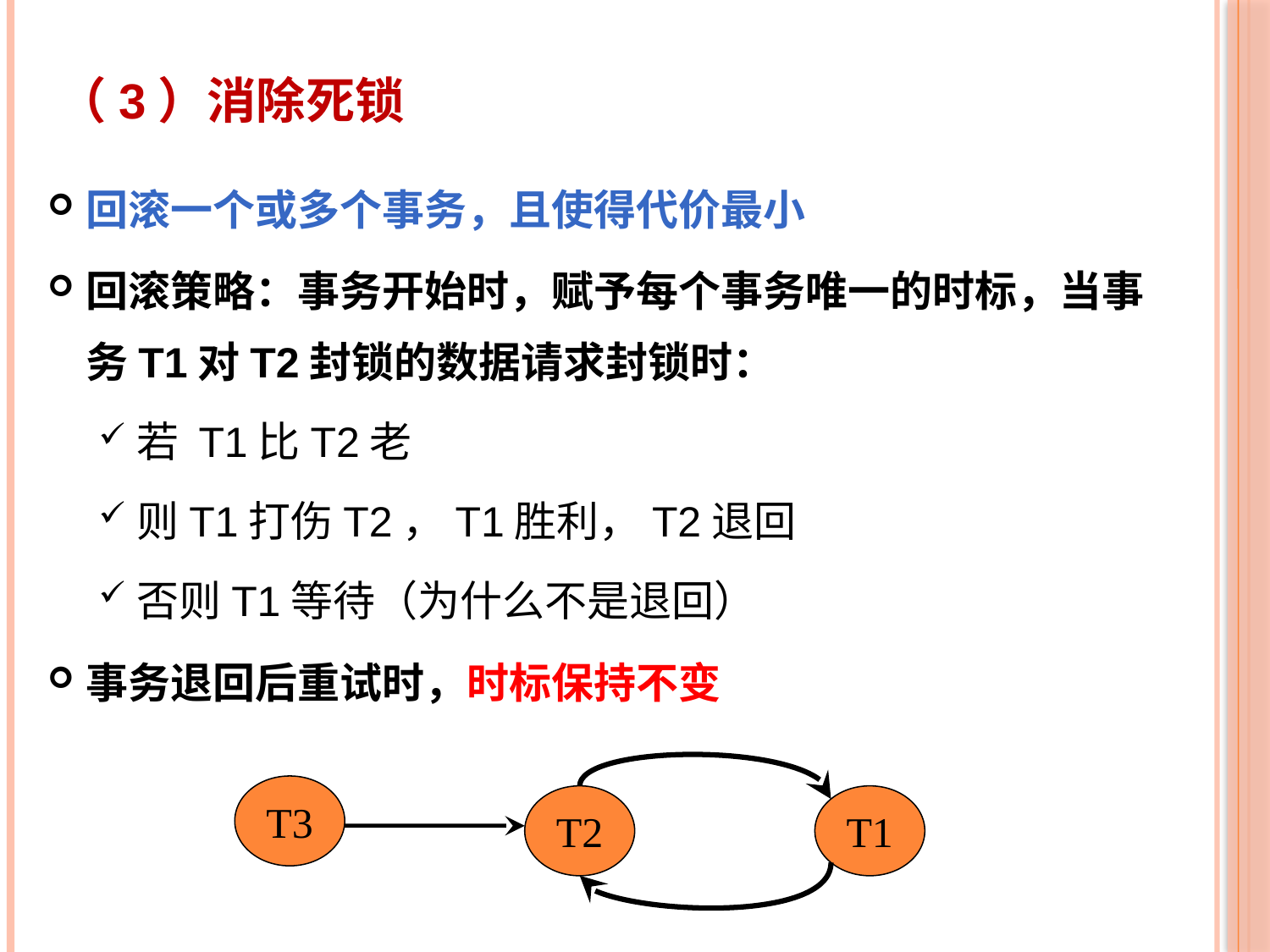

（3）消除死锁
回滚一个或多个事务，且使得代价最小
回滚策略：事务开始时，赋予每个事务唯一的时标，当事务T1对T2封锁的数据请求封锁时：
若 T1比T2老
则T1打伤T2，T1胜利，T2退回
否则T1等待（为什么不是退回）
事务退回后重试时，时标保持不变

T3
T2
T1